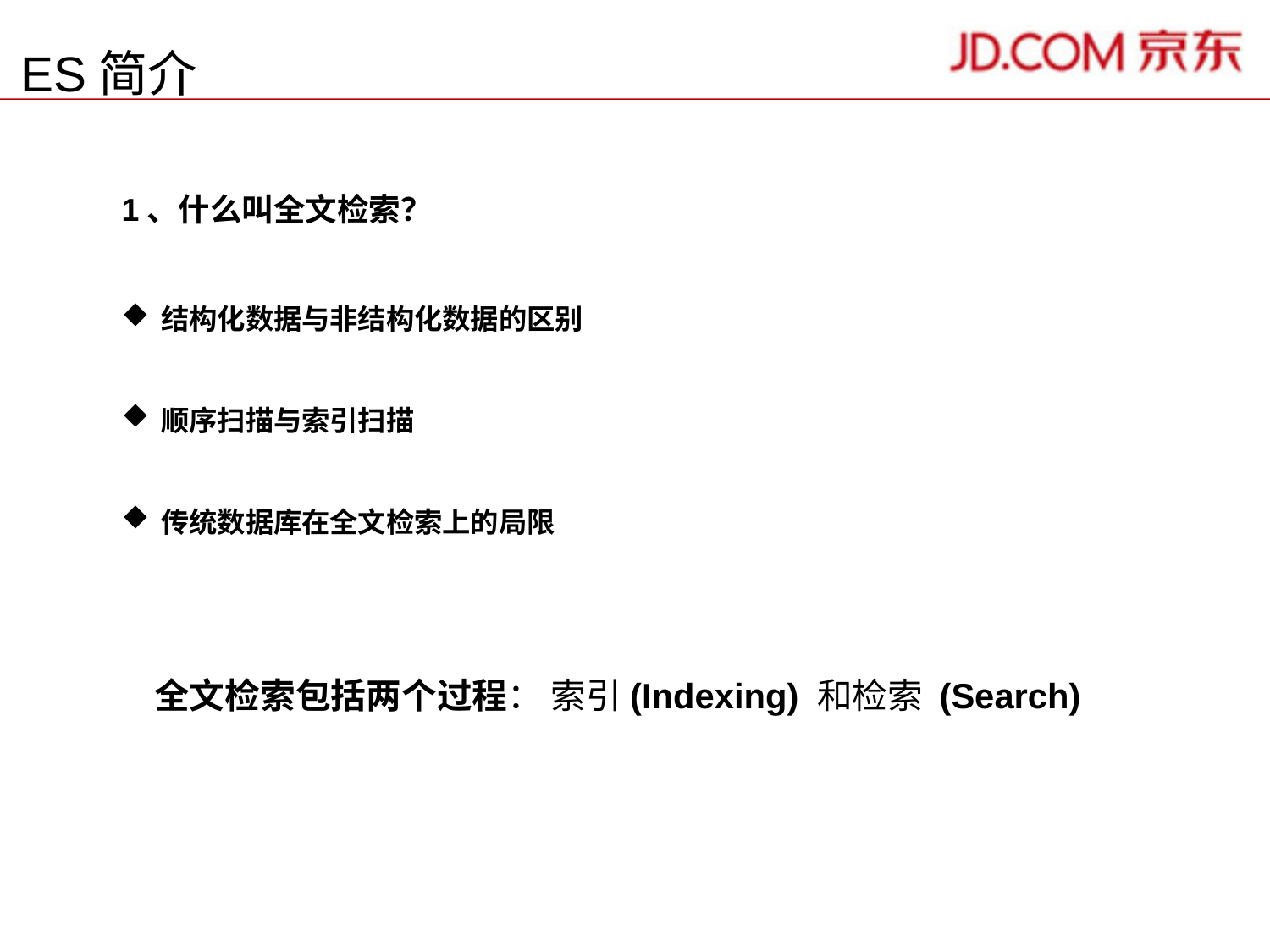

ES简介

1、什么叫全文检索？

结构化数据与非结构化数据的区别

顺序扫描与索引扫描

传统数据库在全文检索上的局限

   全文检索包括两个过程： 索引(Indexing) 和检索 (Search)